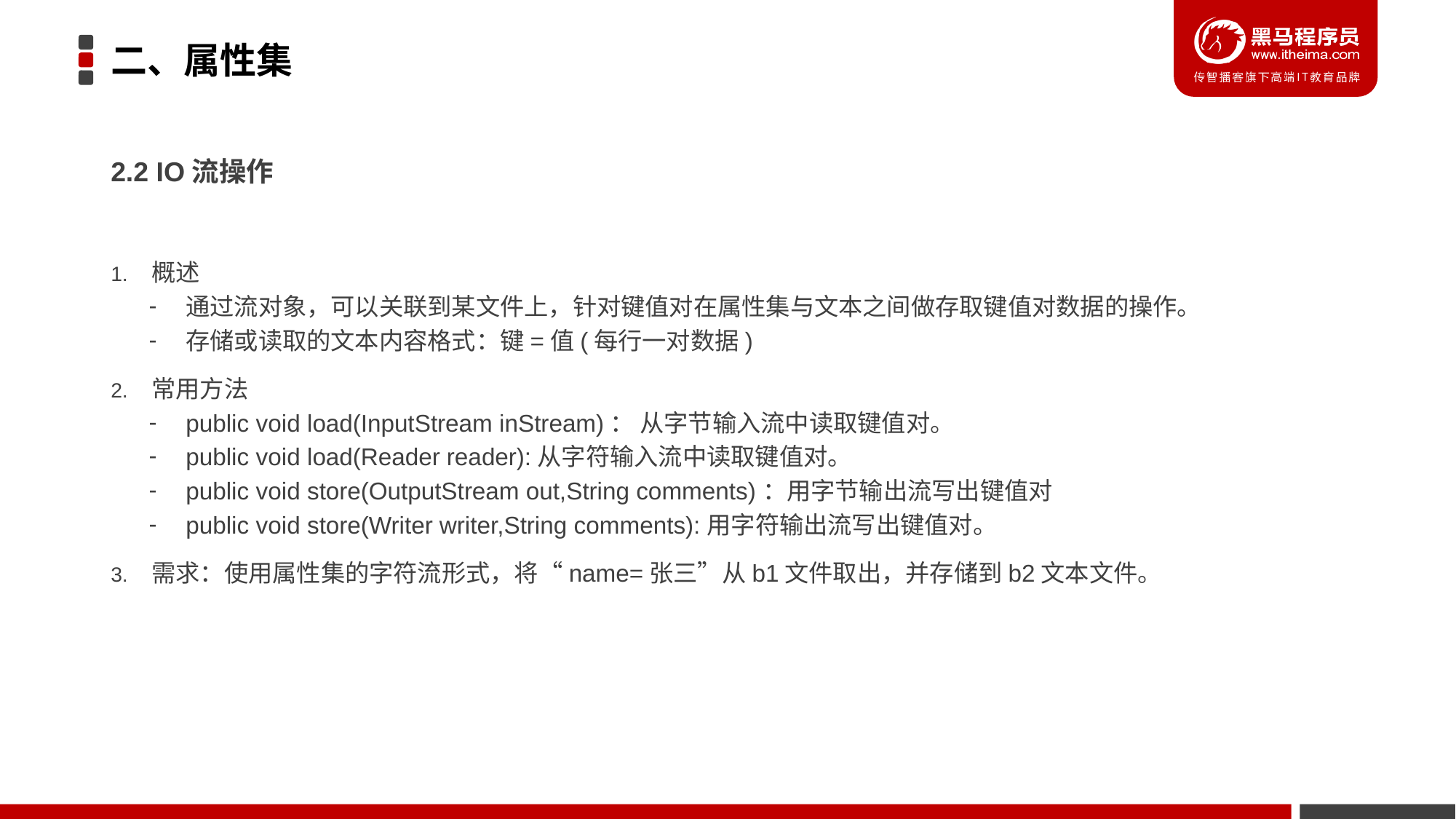

# 二、属性集
2.2 IO流操作
概述
通过流对象，可以关联到某文件上，针对键值对在属性集与文本之间做存取键值对数据的操作。
存储或读取的文本内容格式：键=值(每行一对数据)
常用方法
public void load(InputStream inStream)： 从字节输入流中读取键值对。
public void load(Reader reader):从字符输入流中读取键值对。
public void store(OutputStream out,String comments)：用字节输出流写出键值对
public void store(Writer writer,String comments):用字符输出流写出键值对。
需求：使用属性集的字符流形式，将“name=张三”从b1文件取出，并存储到b2文本文件。